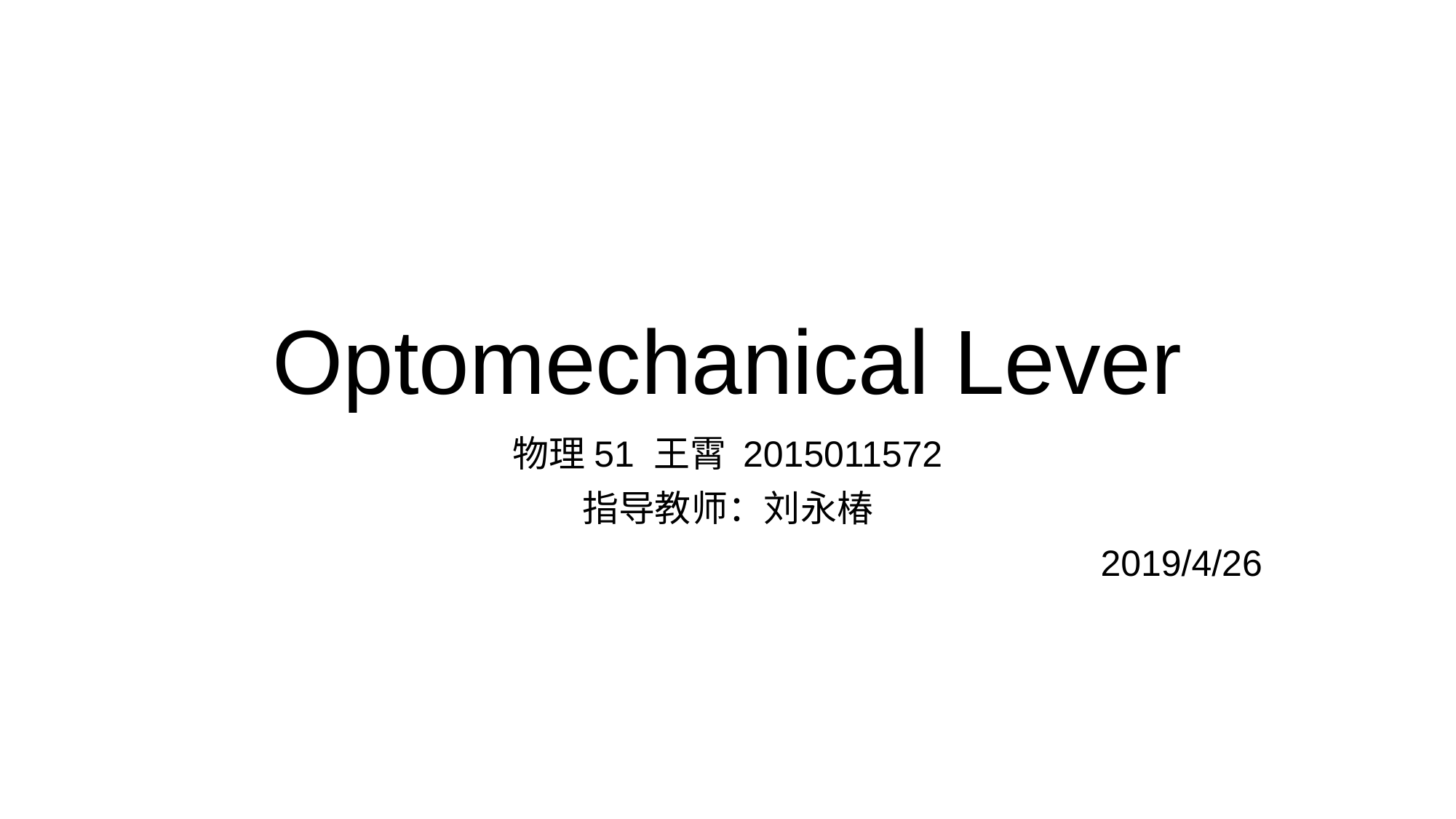

# Optomechanical Lever
物理51 王霄 2015011572
指导教师：刘永椿
2019/4/26